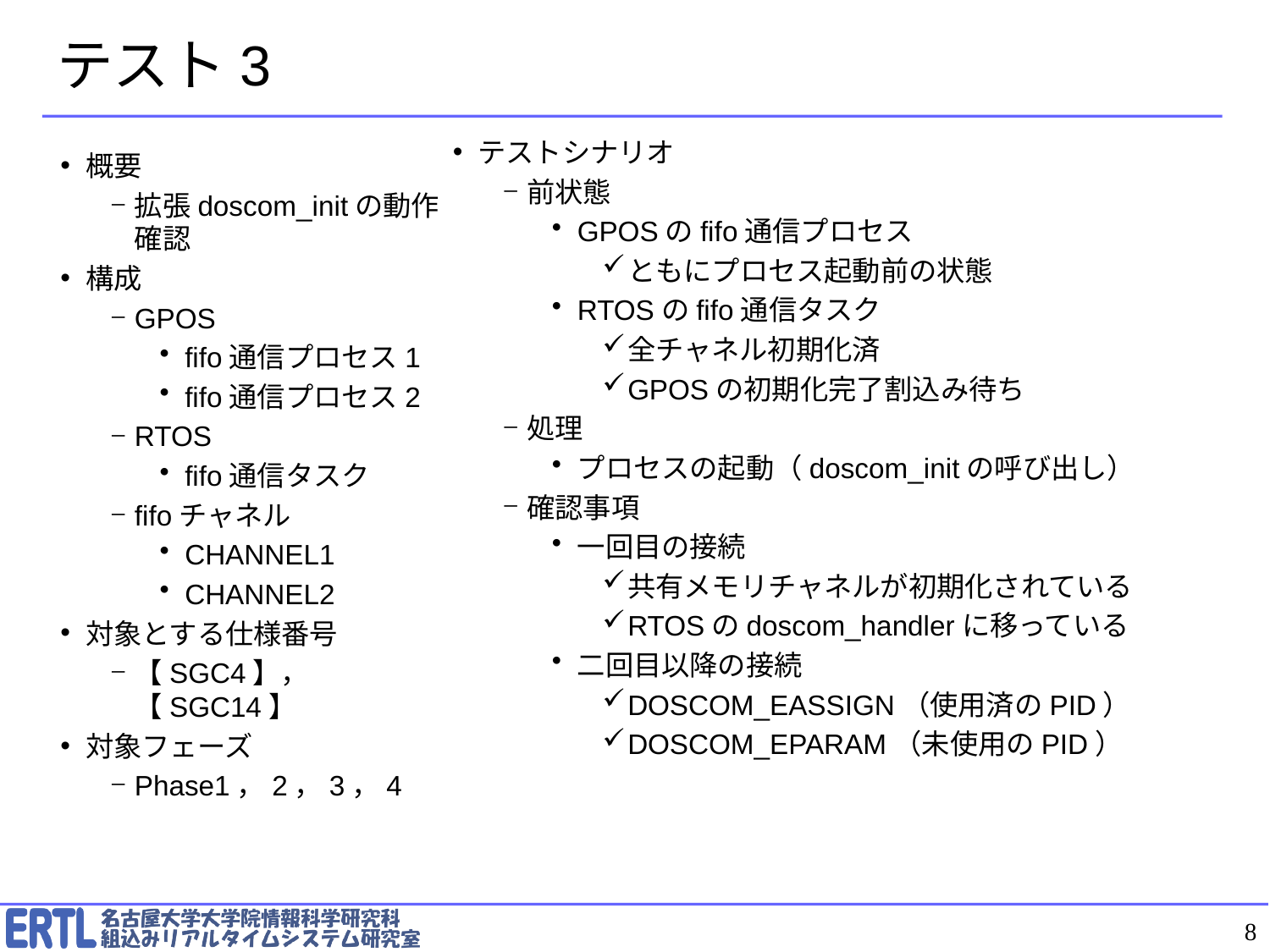

# テスト3
テストシナリオ
前状態
GPOSのfifo通信プロセス
ともにプロセス起動前の状態
RTOSのfifo通信タスク
全チャネル初期化済
GPOSの初期化完了割込み待ち
処理
プロセスの起動（doscom_initの呼び出し）
確認事項
一回目の接続
共有メモリチャネルが初期化されている
RTOSのdoscom_handlerに移っている
二回目以降の接続
DOSCOM_EASSIGN（使用済のPID）
DOSCOM_EPARAM（未使用のPID）
概要
拡張doscom_initの動作確認
構成
GPOS
fifo通信プロセス1
fifo通信プロセス2
RTOS
fifo通信タスク
fifoチャネル
CHANNEL1
CHANNEL2
対象とする仕様番号
【SGC4】，【SGC14】
対象フェーズ
Phase1，2，3，4
8